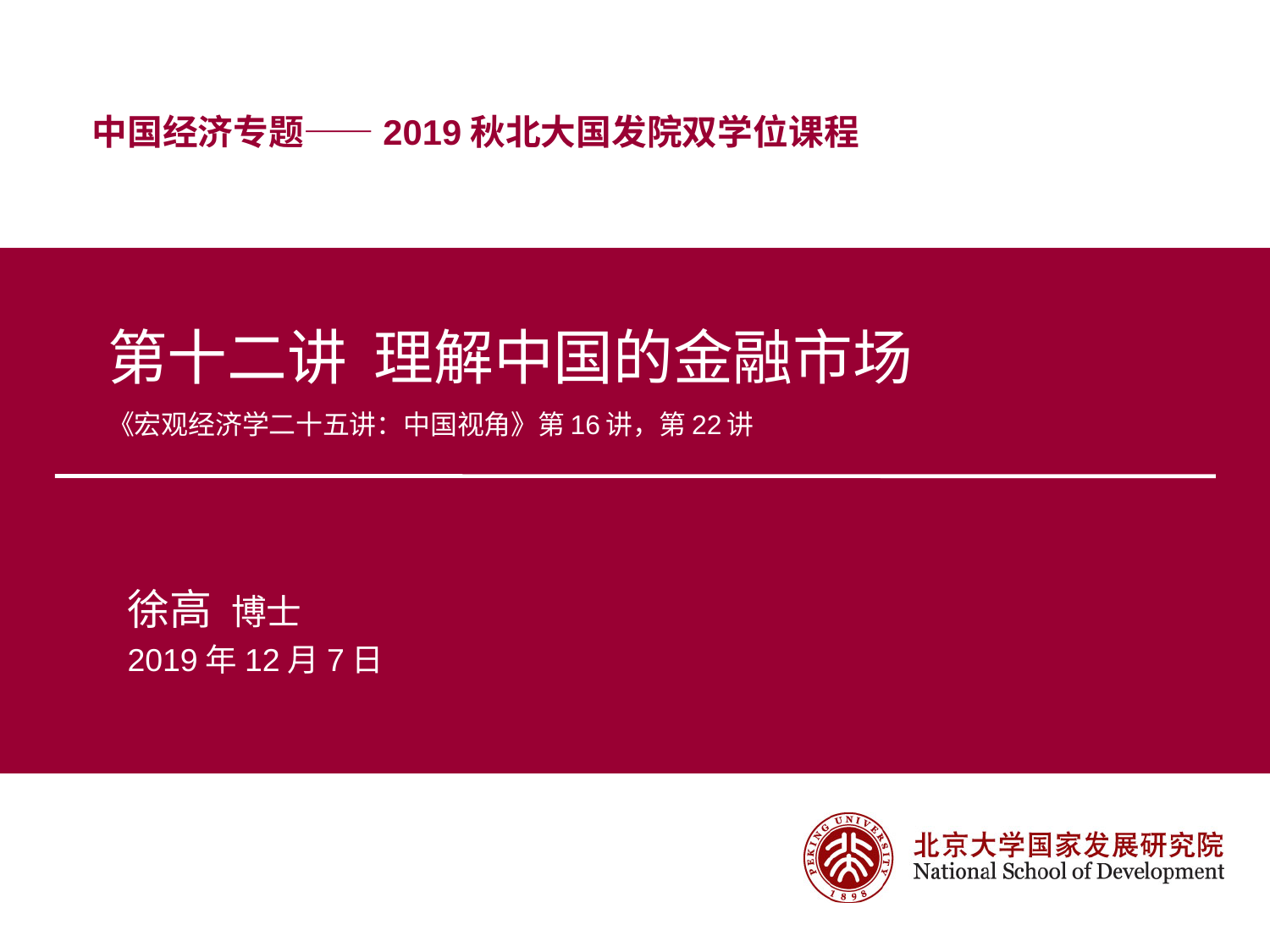

# 第十二讲  理解中国的金融市场 《宏观经济学二十五讲：中国视角》第16讲，第22讲

徐高  博士
2019年12月7日